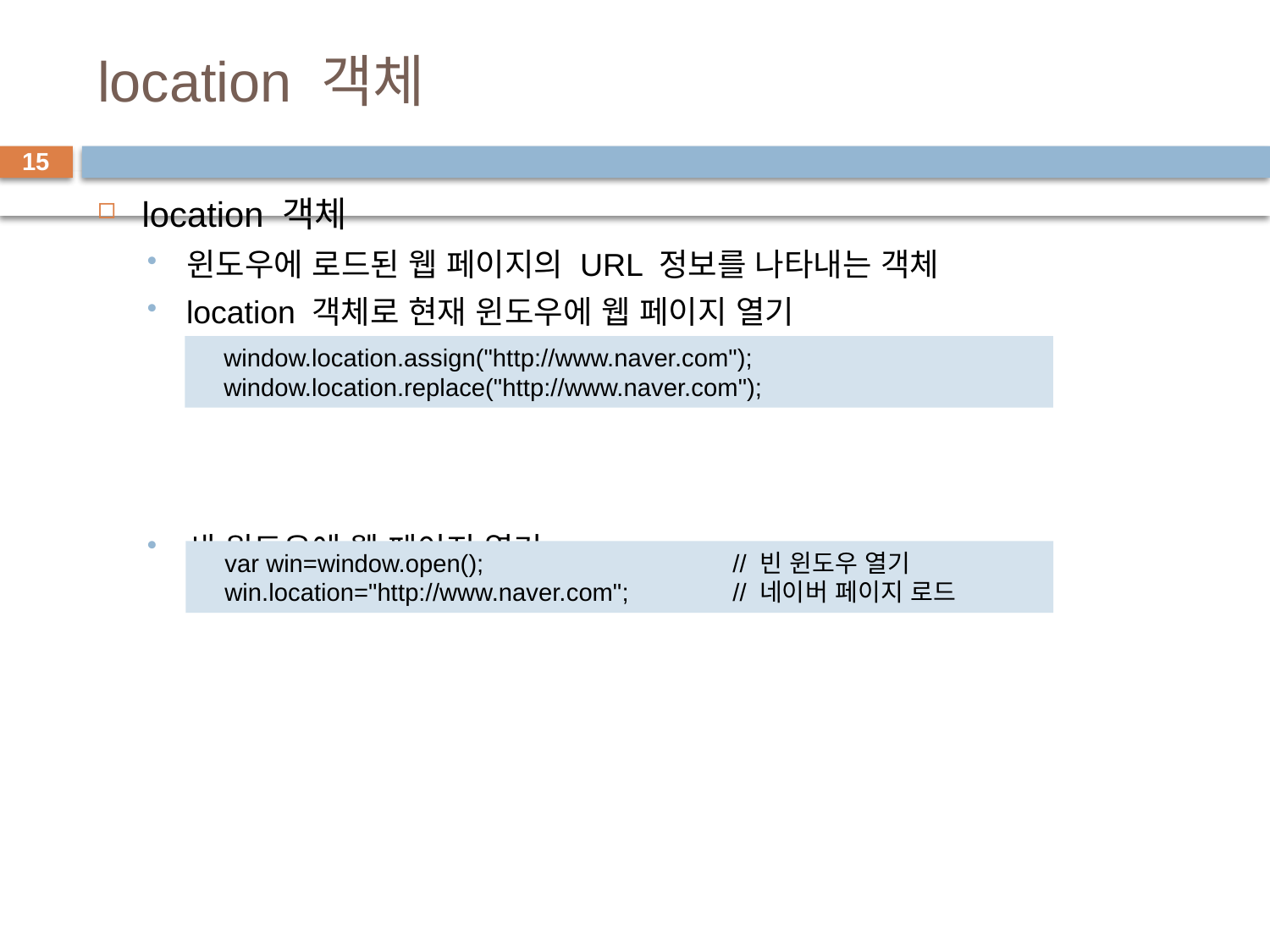

# location 객체
15
location 객체
윈도우에 로드된 웹 페이지의 URL 정보를 나타내는 객체
location 객체로 현재 윈도우에 웹 페이지 열기

새 윈도우에 웹 페이지 열기

window.location.assign("http://www.naver.com");
window.location.replace("http://www.naver.com");
var win=window.open(); 		// 빈 윈도우 열기
win.location="http://www.naver.com"; 	// 네이버 페이지 로드